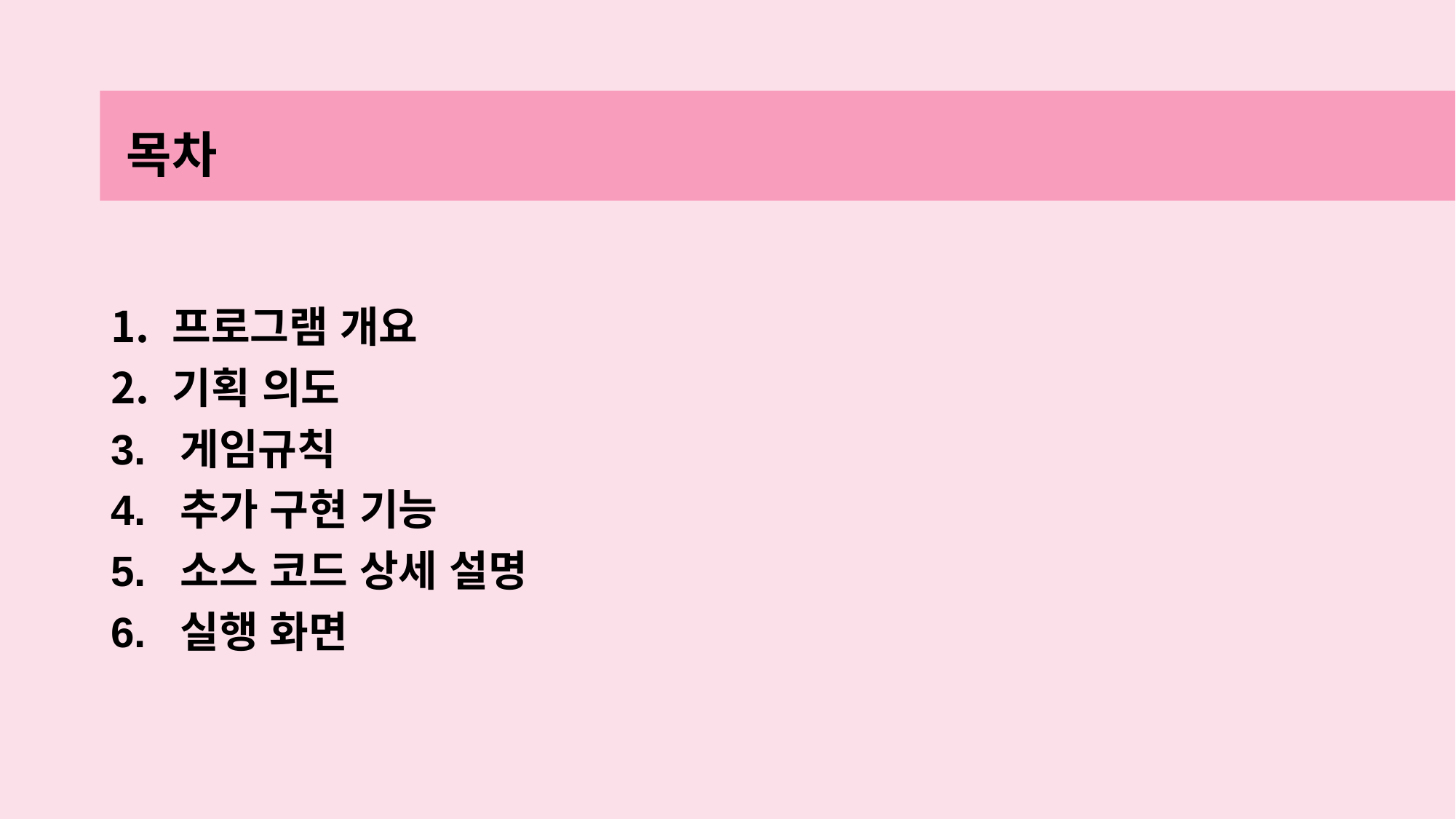

# 목차

프로그램 개요
기획 의도
3.  게임규칙
4.  추가 구현 기능
5.  소스 코드 상세 설명
6.  실행 화면